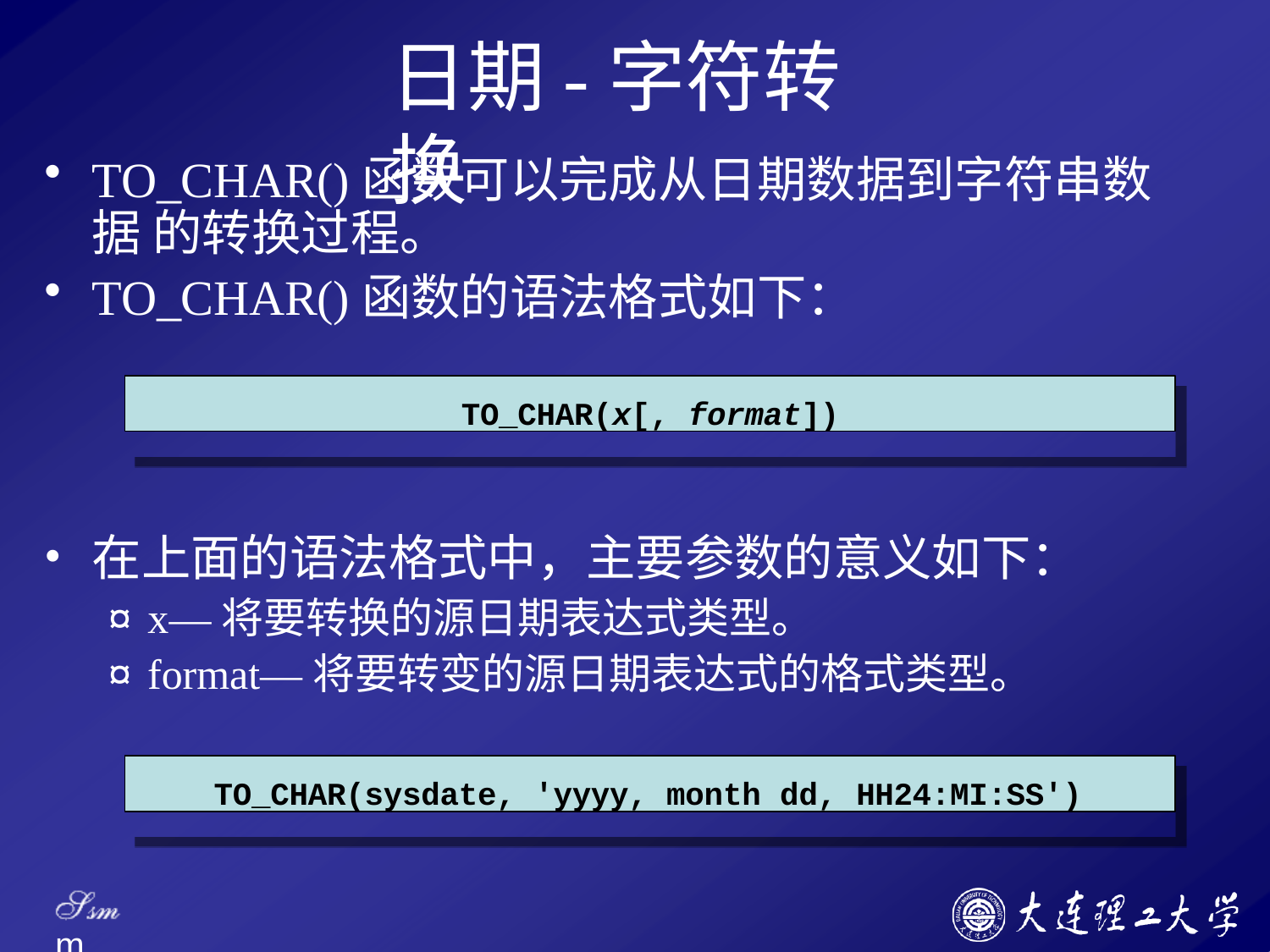

# 日期-字符转换
TO_CHAR()函数可以完成从日期数据到字符串数据 的转换过程。
TO_CHAR()函数的语法格式如下：
TO_CHAR(x[, format])

在上面的语法格式中，主要参数的意义如下：
¤ x—将要转换的源日期表达式类型。
¤ format—将要转变的源日期表达式的格式类型。
TO_CHAR(sysdate, 'yyyy, month dd, HH24:MI:SS')

Ssm